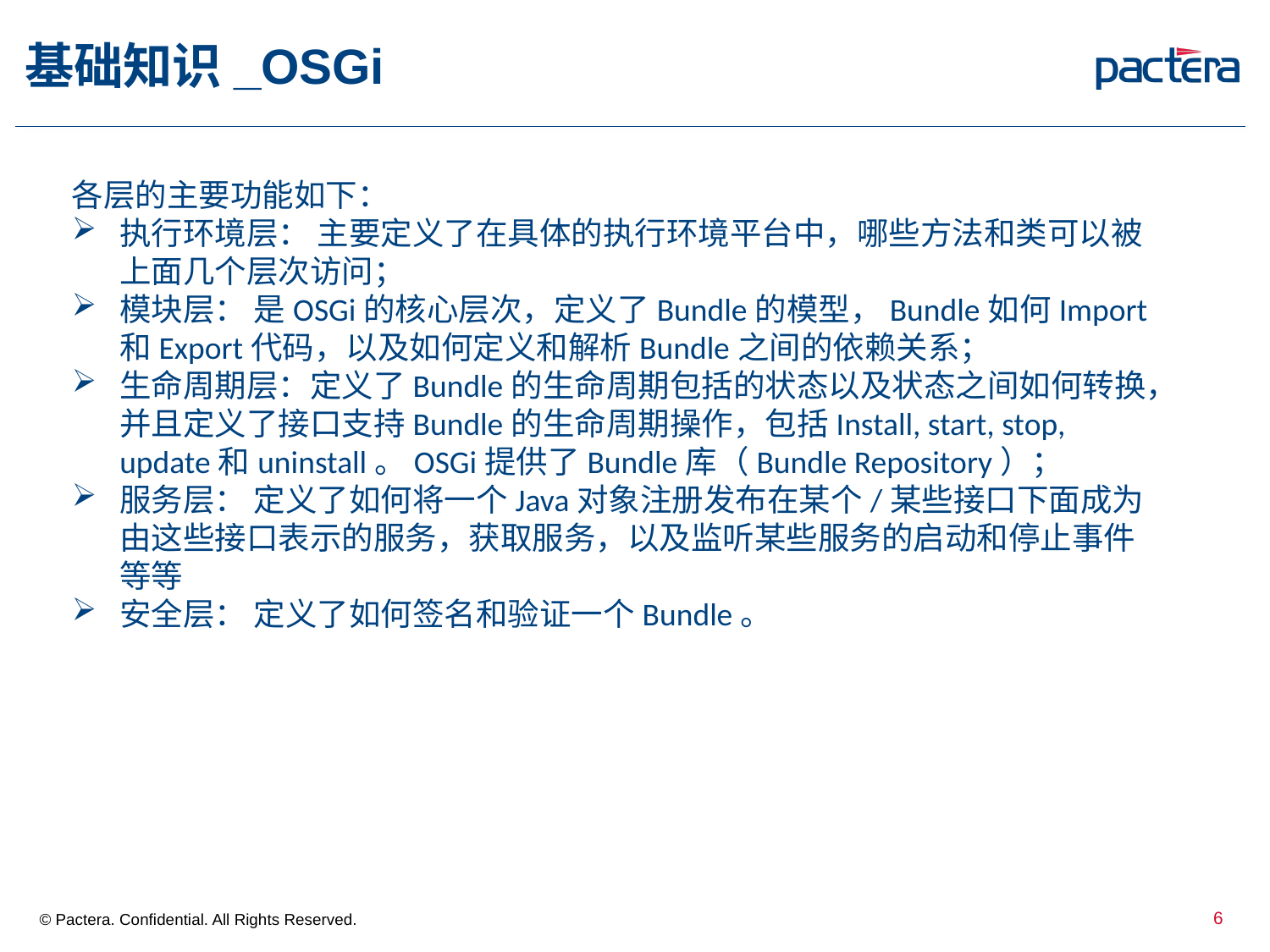

# 基础知识_OSGi
各层的主要功能如下：
执行环境层： 主要定义了在具体的执行环境平台中，哪些方法和类可以被上面几个层次访问；
模块层： 是OSGi的核心层次，定义了Bundle的模型，Bundle如何Import和Export代码，以及如何定义和解析Bundle之间的依赖关系；
生命周期层：定义了Bundle的生命周期包括的状态以及状态之间如何转换，并且定义了接口支持Bundle的生命周期操作，包括Install, start, stop, update和uninstall。OSGi提供了Bundle库（Bundle Repository）；
服务层： 定义了如何将一个Java对象注册发布在某个/某些接口下面成为由这些接口表示的服务，获取服务，以及监听某些服务的启动和停止事件等等
安全层： 定义了如何签名和验证一个Bundle。
6
© Pactera. Confidential. All Rights Reserved.